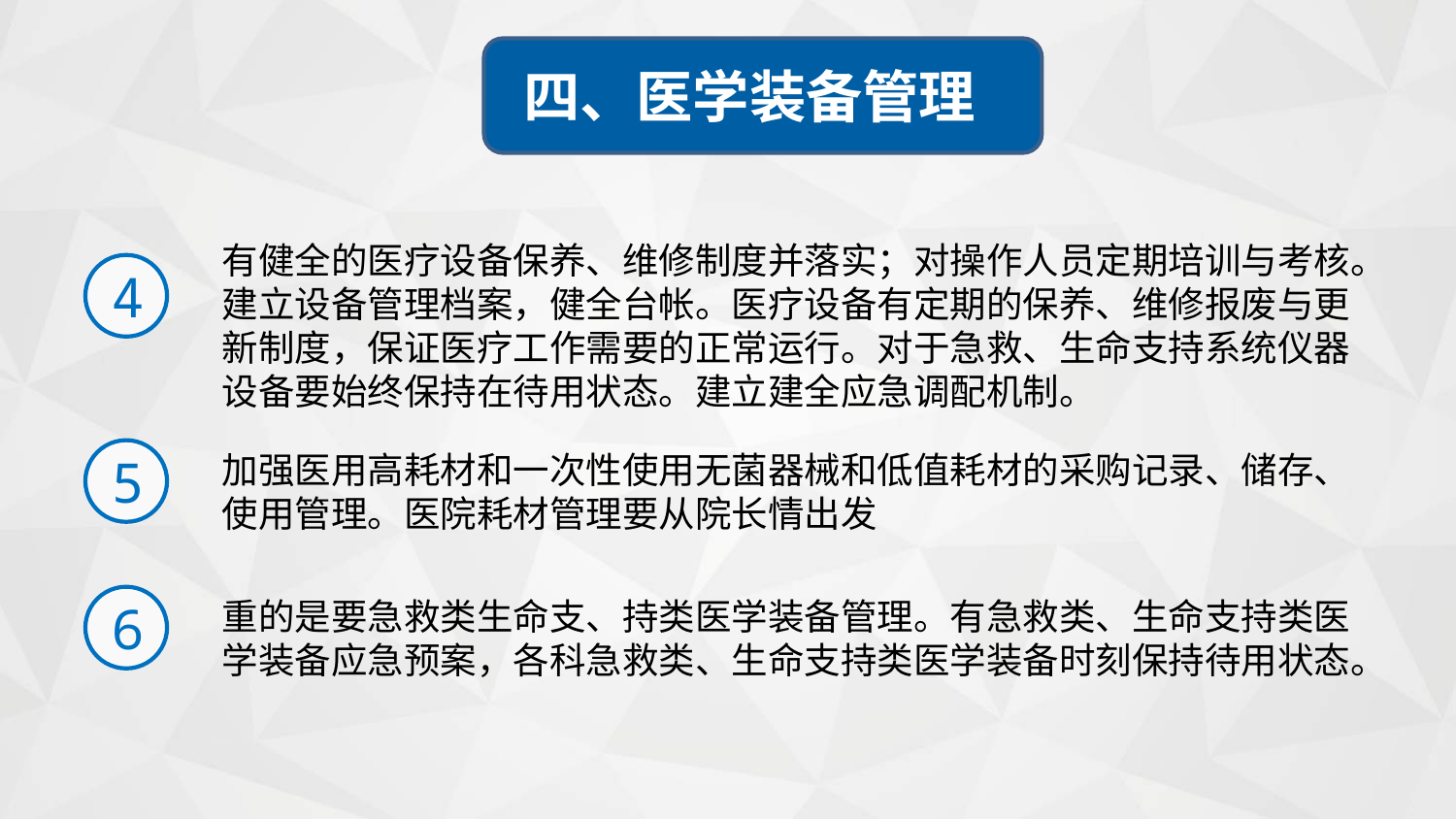

四、医学装备管理
有健全的医疗设备保养、维修制度并落实；对操作人员定期培训与考核。建立设备管理档案，健全台帐。医疗设备有定期的保养、维修报废与更新制度，保证医疗工作需要的正常运行。对于急救、生命支持系统仪器设备要始终保持在待用状态。建立建全应急调配机制。
4
加强医用高耗材和一次性使用无菌器械和低值耗材的采购记录、储存、使用管理。医院耗材管理要从院长情出发
5
重的是要急救类生命支、持类医学装备管理。有急救类、生命支持类医学装备应急预案，各科急救类、生命支持类医学装备时刻保持待用状态。
6